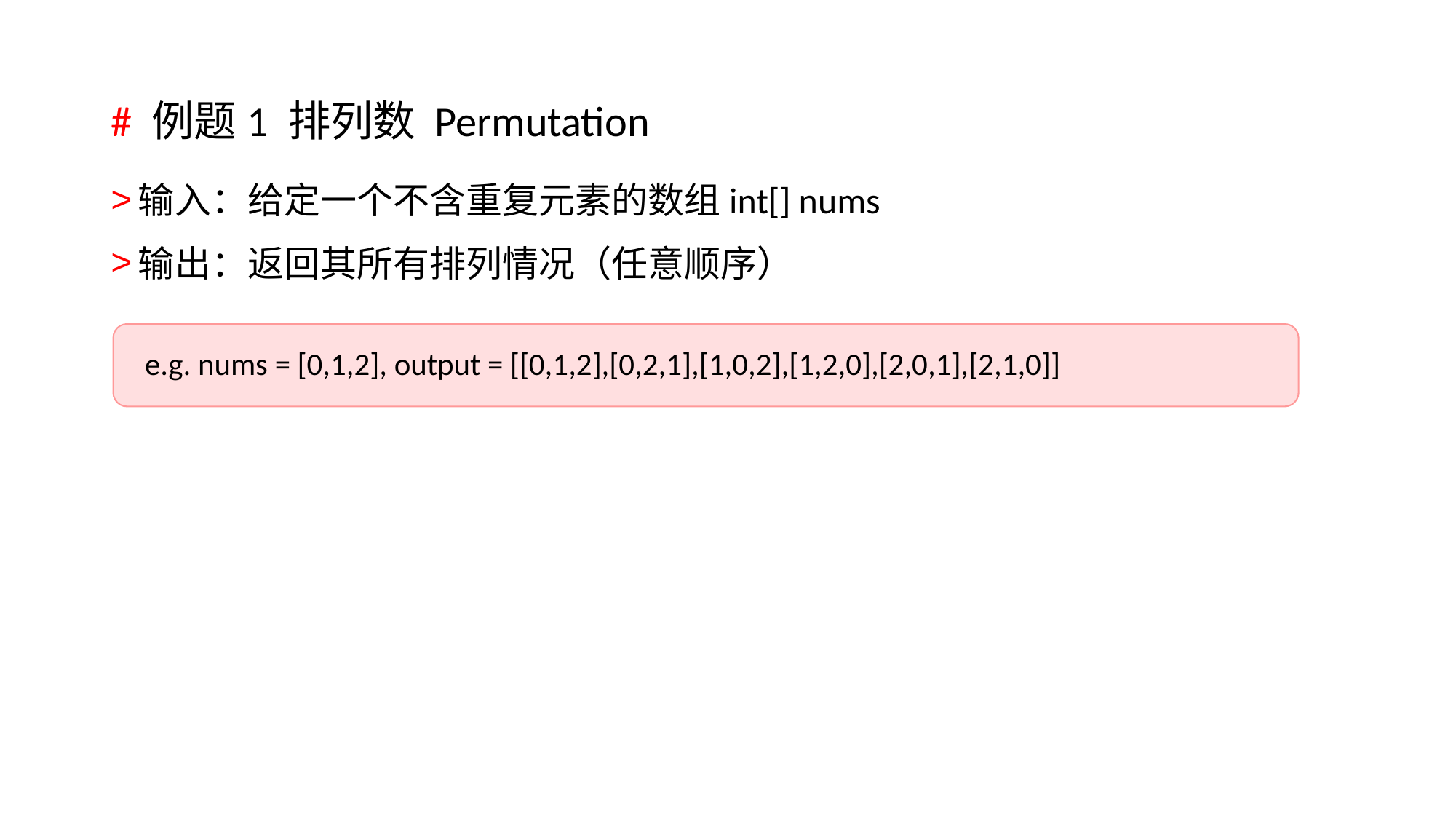

# # 例题1 排列数 Permutation
输入：给定一个不含重复元素的数组int[] nums
输出：返回其所有排列情况（任意顺序）

e.g. nums = [0,1,2], output = [[0,1,2],[0,2,1],[1,0,2],[1,2,0],[2,0,1],[2,1,0]]